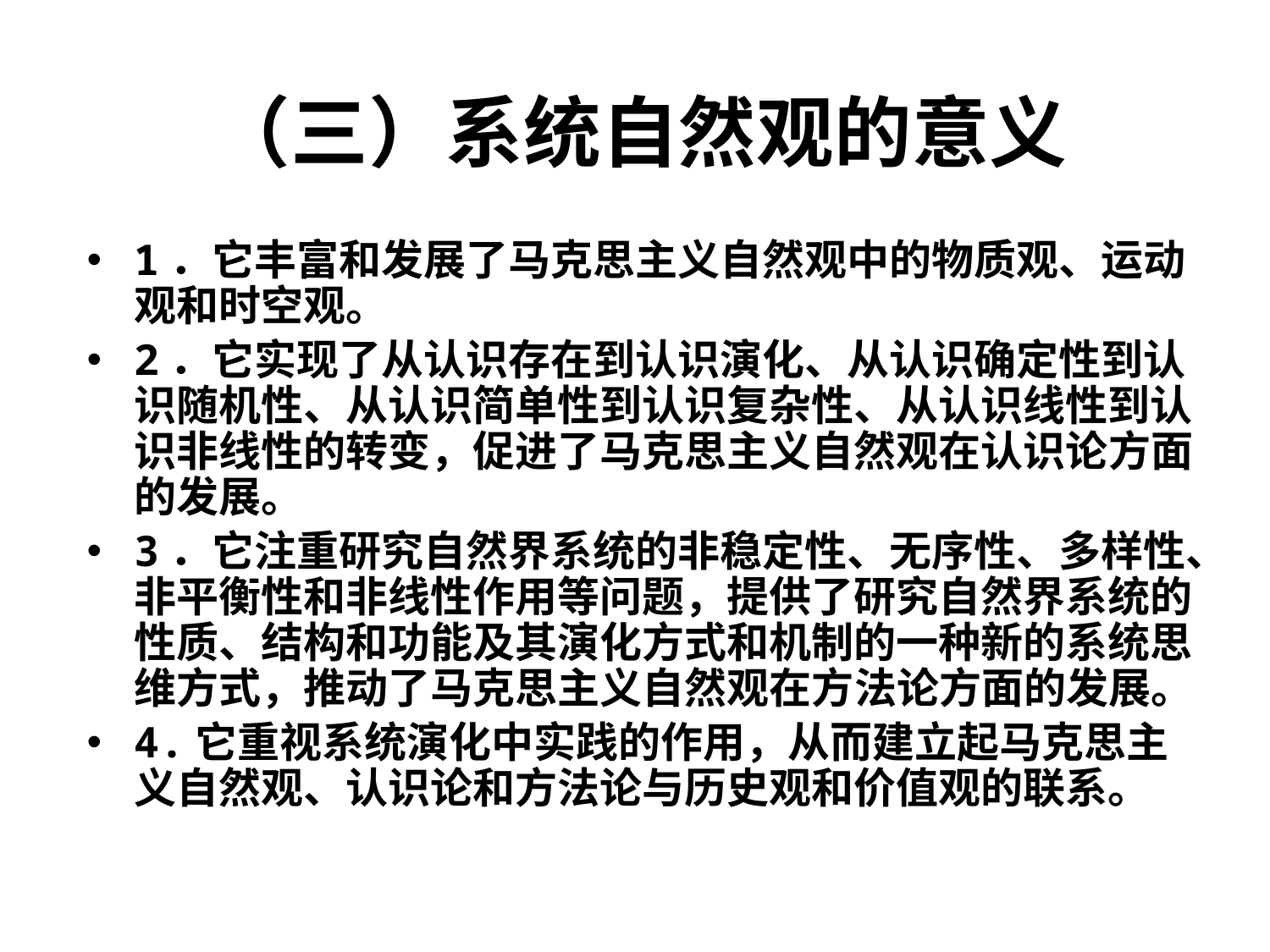

（三）系统自然观的意义
1．它丰富和发展了马克思主义自然观中的物质观、运动观和时空观。
2．它实现了从认识存在到认识演化、从认识确定性到认识随机性、从认识简单性到认识复杂性、从认识线性到认识非线性的转变，促进了马克思主义自然观在认识论方面的发展。
3．它注重研究自然界系统的非稳定性、无序性、多样性、非平衡性和非线性作用等问题，提供了研究自然界系统的性质、结构和功能及其演化方式和机制的一种新的系统思维方式，推动了马克思主义自然观在方法论方面的发展。
4.它重视系统演化中实践的作用，从而建立起马克思主义自然观、认识论和方法论与历史观和价值观的联系。